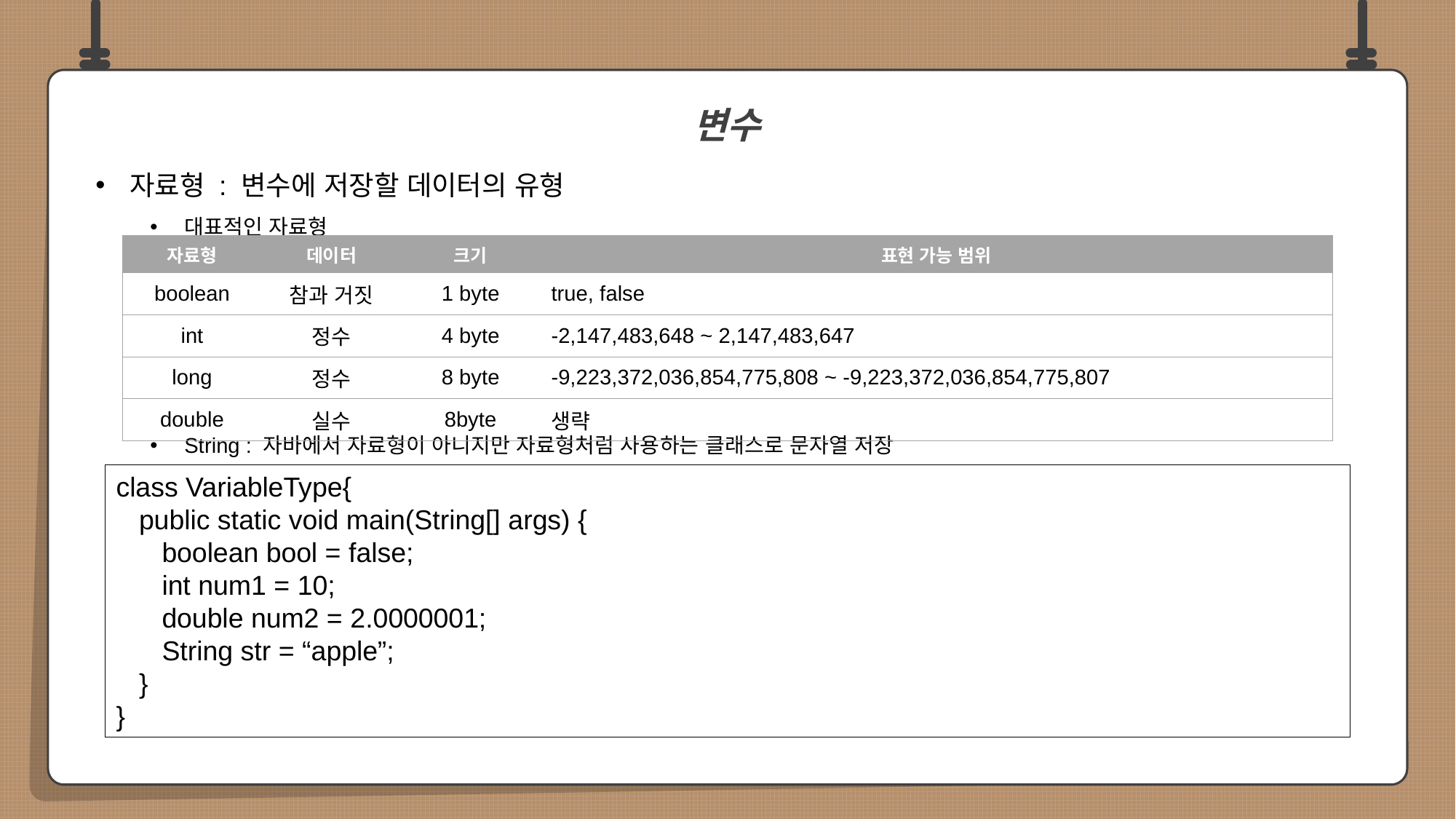

자료형 : 변수에 저장할 데이터의 유형
대표적인 자료형

String : 자바에서 자료형이 아니지만 자료형처럼 사용하는 클래스로 문자열 저장
변수

| 자료형 | 데이터 | 크기 | 표현 가능 범위 |
| --- | --- | --- | --- |
| boolean | 참과 거짓 | 1 byte | true, false |
| int | 정수 | 4 byte | -2,147,483,648 ~ 2,147,483,647 |
| long | 정수 | 8 byte | -9,223,372,036,854,775,808 ~ -9,223,372,036,854,775,807 |
| double | 실수 | 8byte | 생략 |
class VariableType{
   public static void main(String[] args) {
      boolean bool = false;
      int num1 = 10;
      double num2 = 2.0000001;
      String str = “apple”;
   }
}